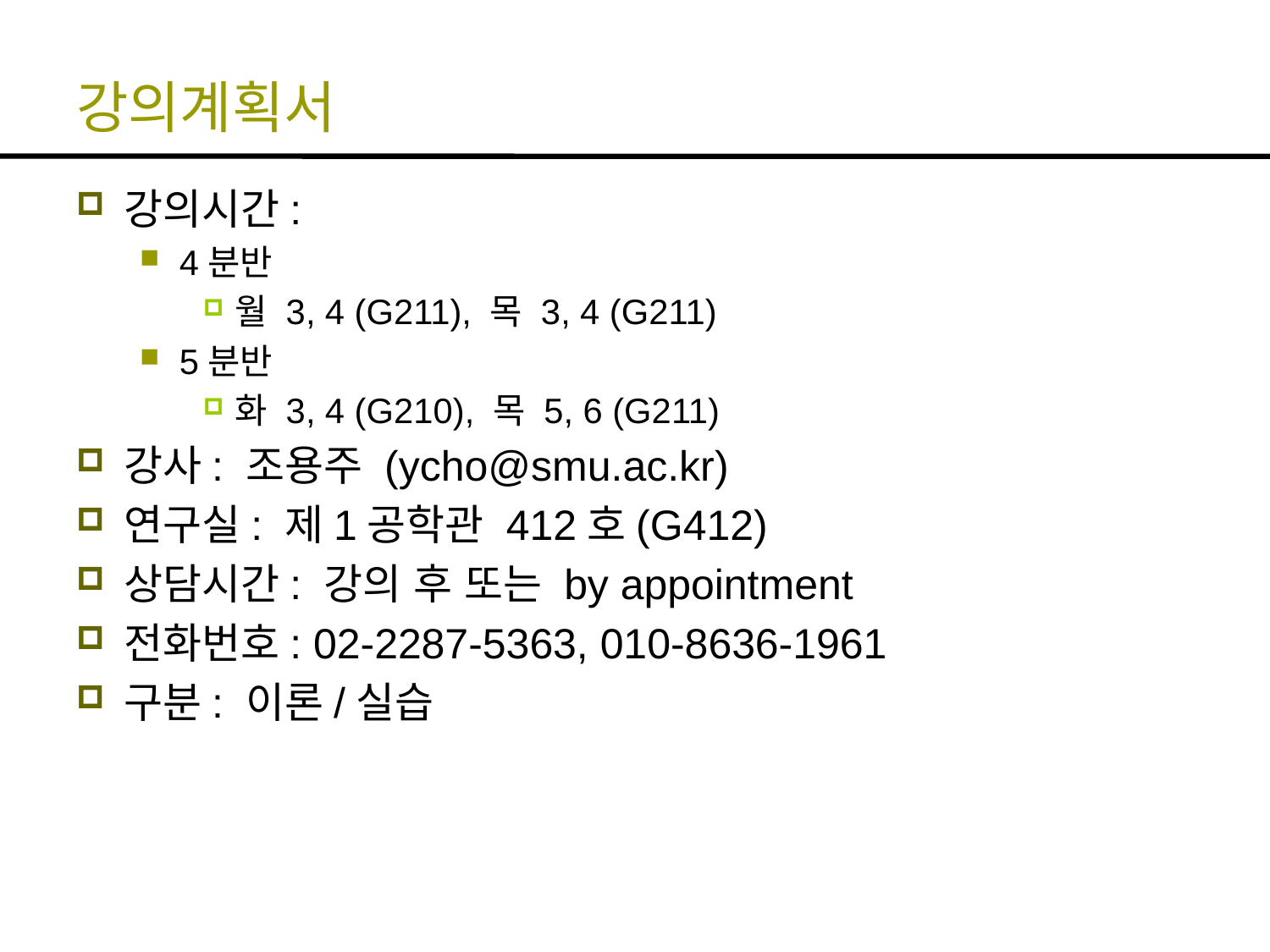

# 강의계획서
강의시간:
4분반
월 3, 4 (G211), 목 3, 4 (G211)
5분반
화 3, 4 (G210), 목 5, 6 (G211)
강사: 조용주 (ycho@smu.ac.kr)
연구실: 제1공학관 412호(G412)
상담시간: 강의 후 또는 by appointment
전화번호: 02-2287-5363, 010-8636-1961
구분: 이론/실습